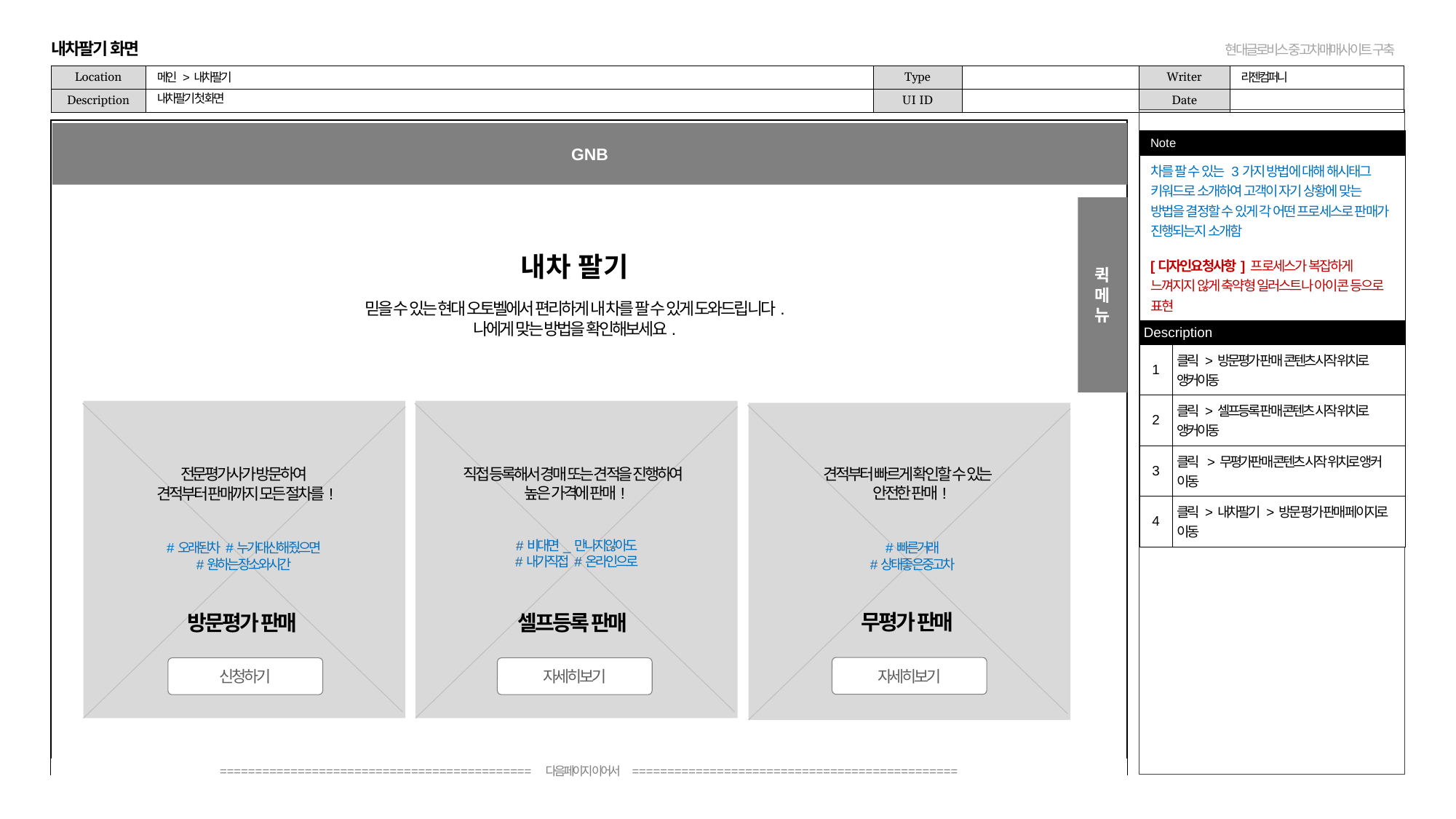

내차팔기 화면
메인  > 내차팔기

리젠컴퍼니
내차팔기 첫 화면

GNB
| Note |  |
| --- | --- |
| 차를 팔 수 있는 3가지 방법에 대해 해시태그 키워드로 소개하여 고객이 자기 상황에 맞는 방법을 결정할 수 있게 각 어떤 프로세스로 판매가 진행되는지 소개함 [디자인요청사항] 프로세스가 복잡하게 느껴지지 않게 축약형 일러스트나 아이콘 등으로 표현 |  |
| Description |  |
| 1 | 클릭 > 방문평가 판매 콘텐츠시작 위치로 앵커이동 |
| 2 | 클릭 > 셀프등록 판매 콘텐츠 시작 위치로 앵커이동 |
| 3 | 클릭 > 무평가판매 콘텐츠 시작 위치로 앵커 이동 |
| 4 | 클릭 > 내차팔기 > 방문 평가 판매 페이지로 이동 |
퀵
메뉴
내차 팔기

믿을 수 있는 현대 오토벨에서 편리하게 내 차를 팔 수 있게 도와드립니다.
나에게 맞는 방법을 확인해보세요.

직접 등록해서 경매 또는 견적을 진행하여
높은 가격에 판매!
견적부터 빠르게 확인할 수 있는
안전한 판매!
전문평가사가 방문하여
견적부터 판매까지 모든 절차를!
#비대면_만나지않아도
#내가직접 #온라인으로
#빠른거래
#상태좋은중고차
#오래된차 #누가대신해줬으면
#원하는장소와시간
무평가 판매
방문평가 판매
셀프등록 판매
자세히보기
자세히보기
신청하기